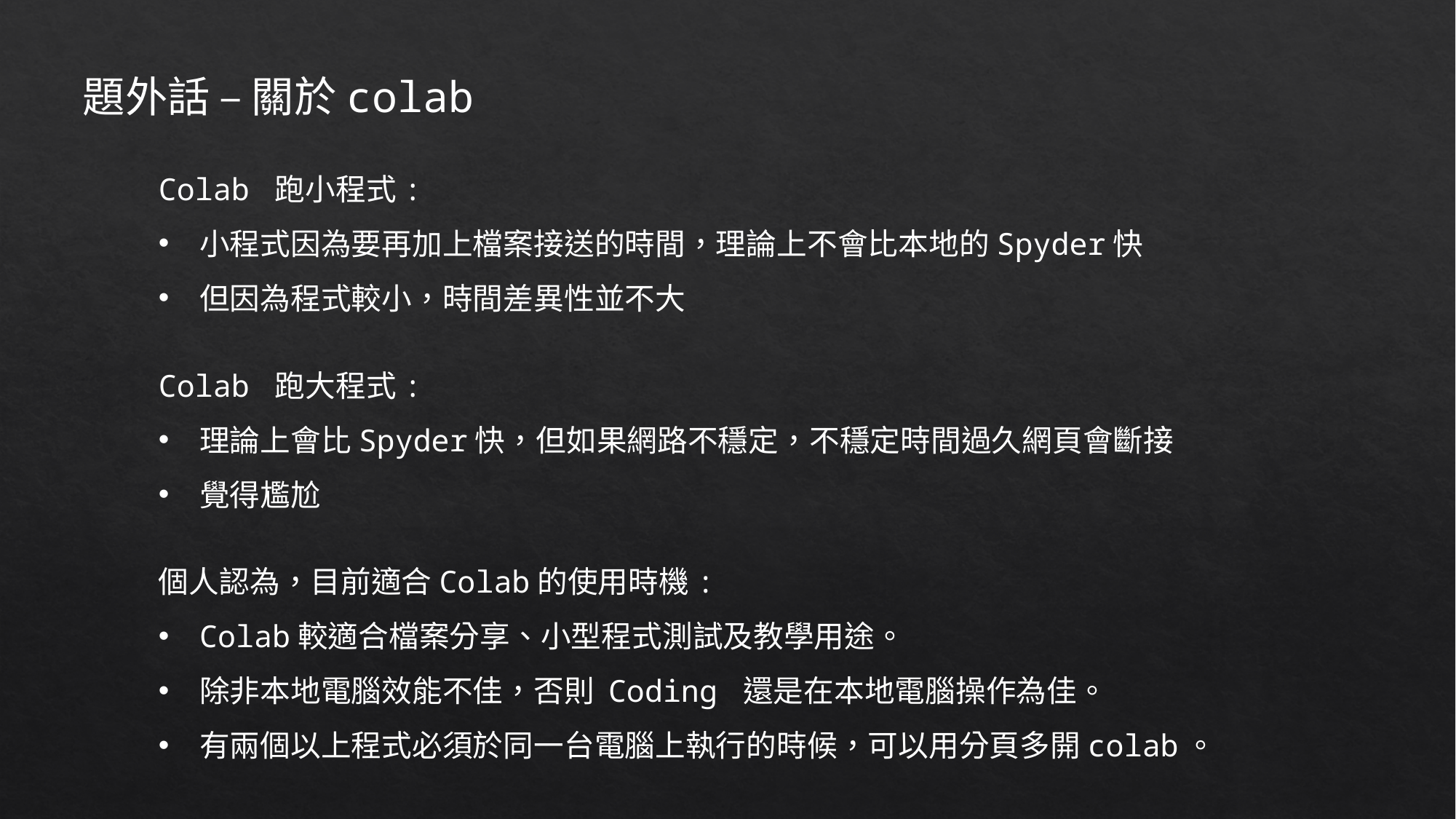

題外話 – 關於colab
Colab 跑小程式:
小程式因為要再加上檔案接送的時間，理論上不會比本地的Spyder快
但因為程式較小，時間差異性並不大

Colab 跑大程式:
理論上會比Spyder快，但如果網路不穩定，不穩定時間過久網頁會斷接
覺得尷尬

個人認為，目前適合Colab的使用時機:
Colab較適合檔案分享、小型程式測試及教學用途。
除非本地電腦效能不佳，否則 Coding 還是在本地電腦操作為佳。
有兩個以上程式必須於同一台電腦上執行的時候，可以用分頁多開colab。